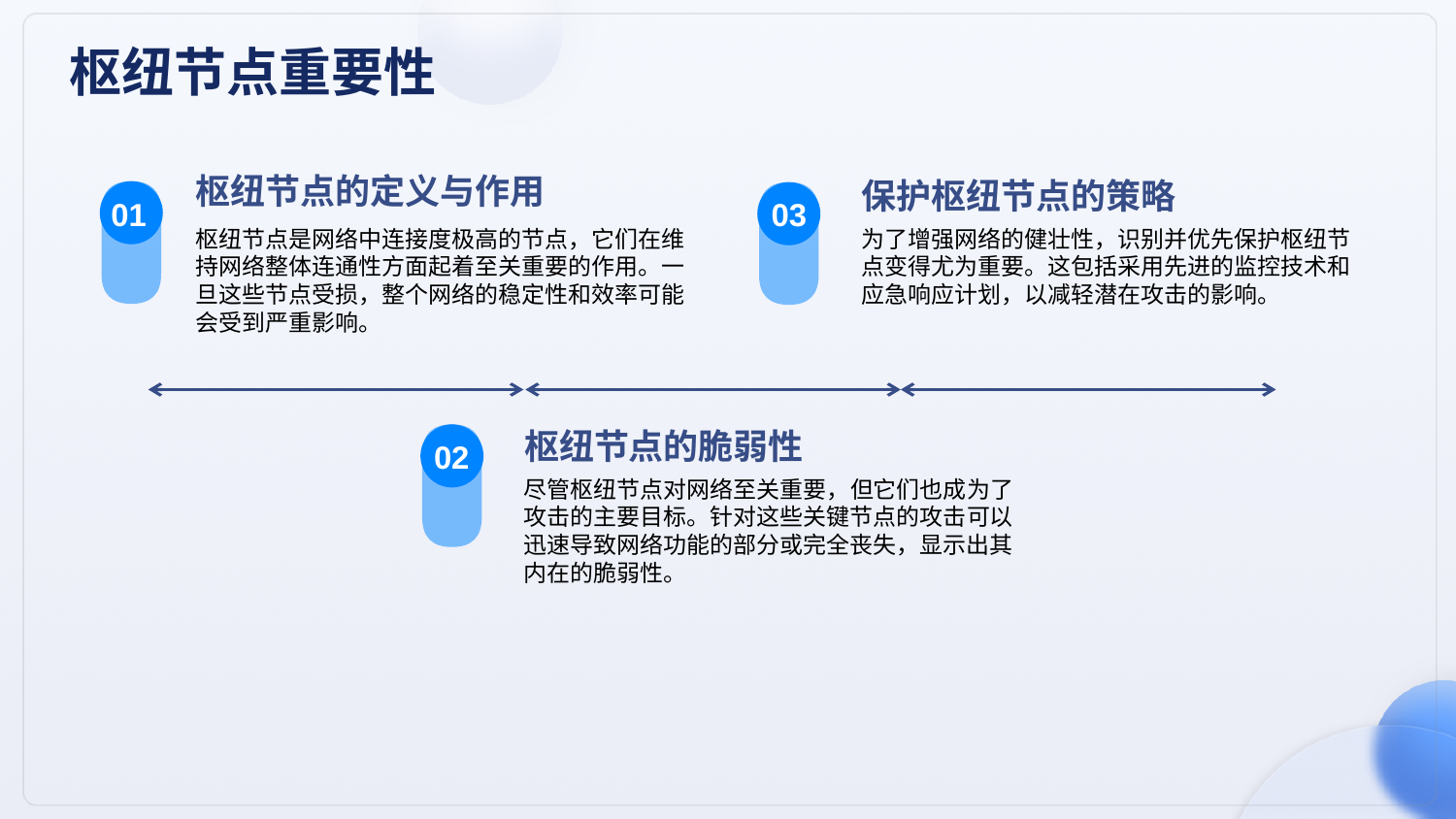

枢纽节点重要性
枢纽节点的定义与作用
保护枢纽节点的策略
01
03

枢纽节点是网络中连接度极高的节点，它们在维持网络整体连通性方面起着至关重要的作用。一旦这些节点受损，整个网络的稳定性和效率可能会受到严重影响。
为了增强网络的健壮性，识别并优先保护枢纽节点变得尤为重要。这包括采用先进的监控技术和应急响应计划，以减轻潜在攻击的影响。

枢纽节点的脆弱性
02

尽管枢纽节点对网络至关重要，但它们也成为了攻击的主要目标。针对这些关键节点的攻击可以迅速导致网络功能的部分或完全丧失，显示出其内在的脆弱性。